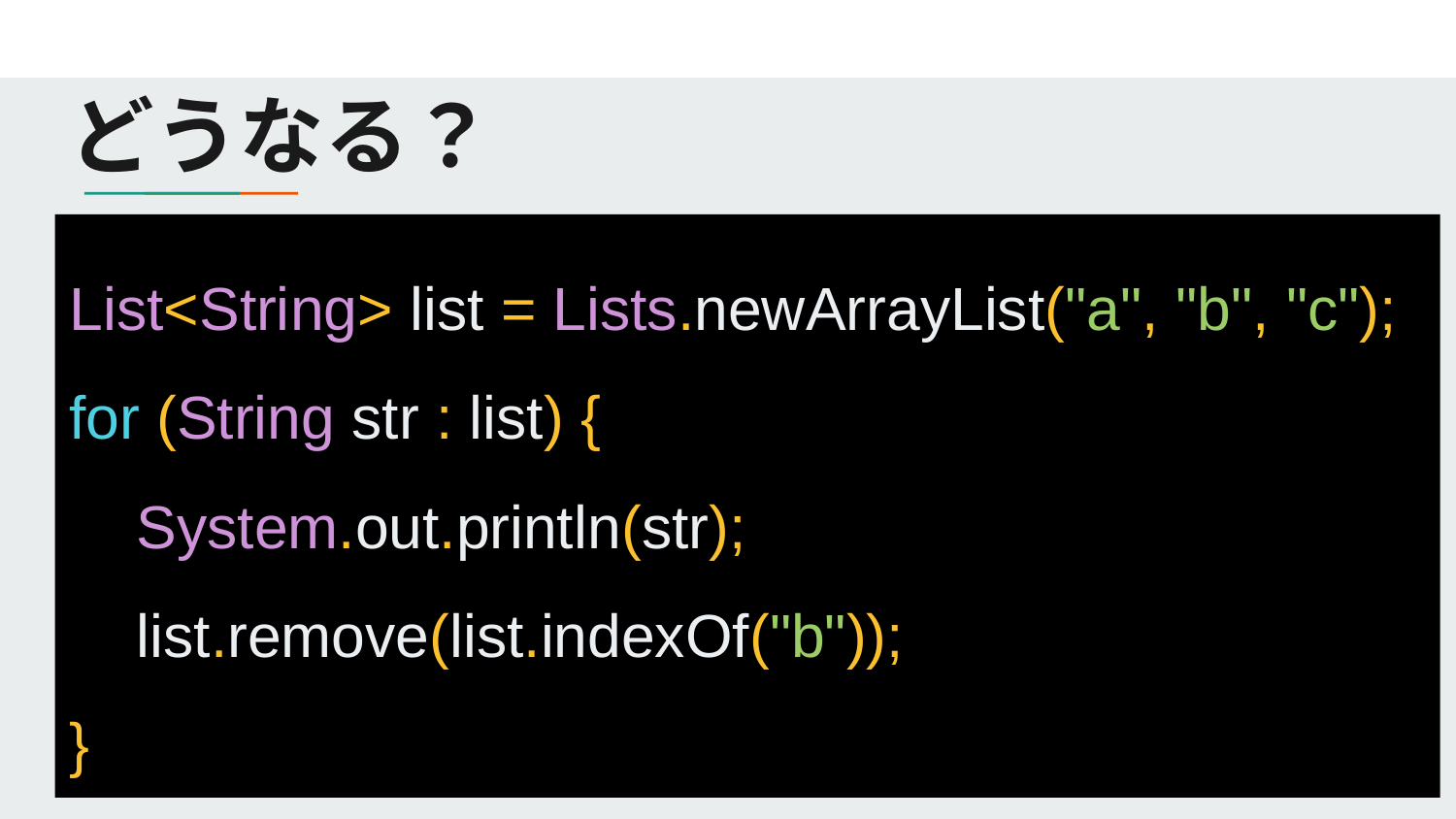

# どうなる？
List<String> list = Lists.newArrayList("a", "b", "c");
for (String str : list) {
    System.out.println(str);
    list.remove(list.indexOf("b"));
}